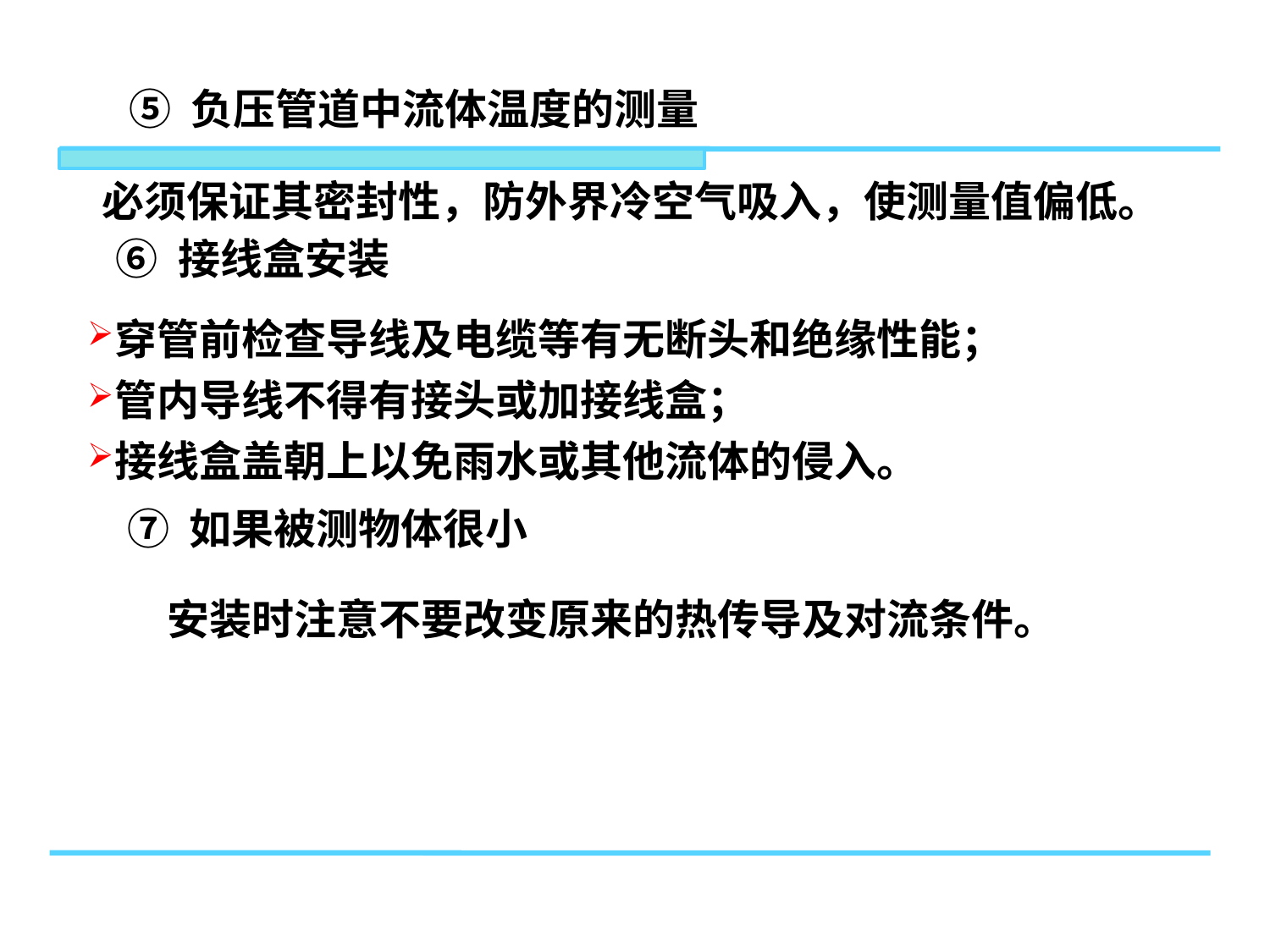

⑤ 负压管道中流体温度的测量
必须保证其密封性，防外界冷空气吸入，使测量值偏低。
⑥ 接线盒安装
穿管前检查导线及电缆等有无断头和绝缘性能；
管内导线不得有接头或加接线盒；
接线盒盖朝上以免雨水或其他流体的侵入。

⑦ 如果被测物体很小
          安装时注意不要改变原来的热传导及对流条件。